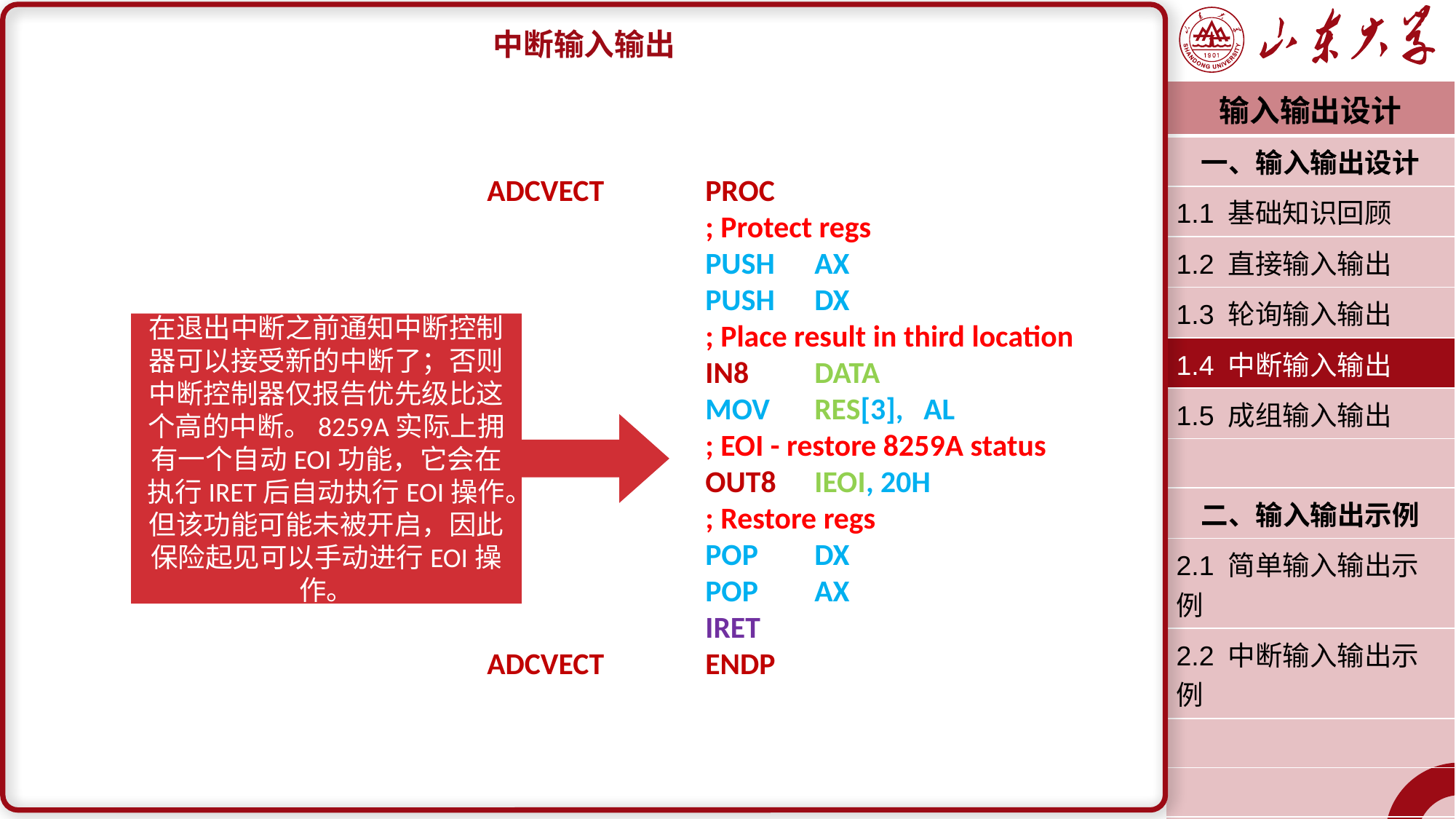

中断输入输出

				ADCVECT	PROC
						; Protect regs
						PUSH	AX
						PUSH	DX
						; Place result in third location
						IN8	DATA
						MOV	RES[3],	AL
						; EOI - restore 8259A status
						OUT8	IEOI, 20H
						; Restore regs
						POP	DX
						POP	AX
						IRET
				ADCVECT	ENDP
| 输入输出设计 |
| --- |
| 一、输入输出设计 |
| 1.1 基础知识回顾 |
| 1.2 直接输入输出 |
| 1.3 轮询输入输出 |
| 1.4 中断输入输出 |
| 1.5 成组输入输出 |
|  |
| 二、输入输出示例 |
| 2.1 简单输入输出示例 |
| 2.2 中断输入输出示例 |
|  |
|  |
|  |
| 潘润宇 2022.10 |
在退出中断之前通知中断控制器可以接受新的中断了；否则中断控制器仅报告优先级比这个高的中断。8259A实际上拥有一个自动EOI功能，它会在执行IRET后自动执行EOI操作。但该功能可能未被开启，因此保险起见可以手动进行EOI操作。